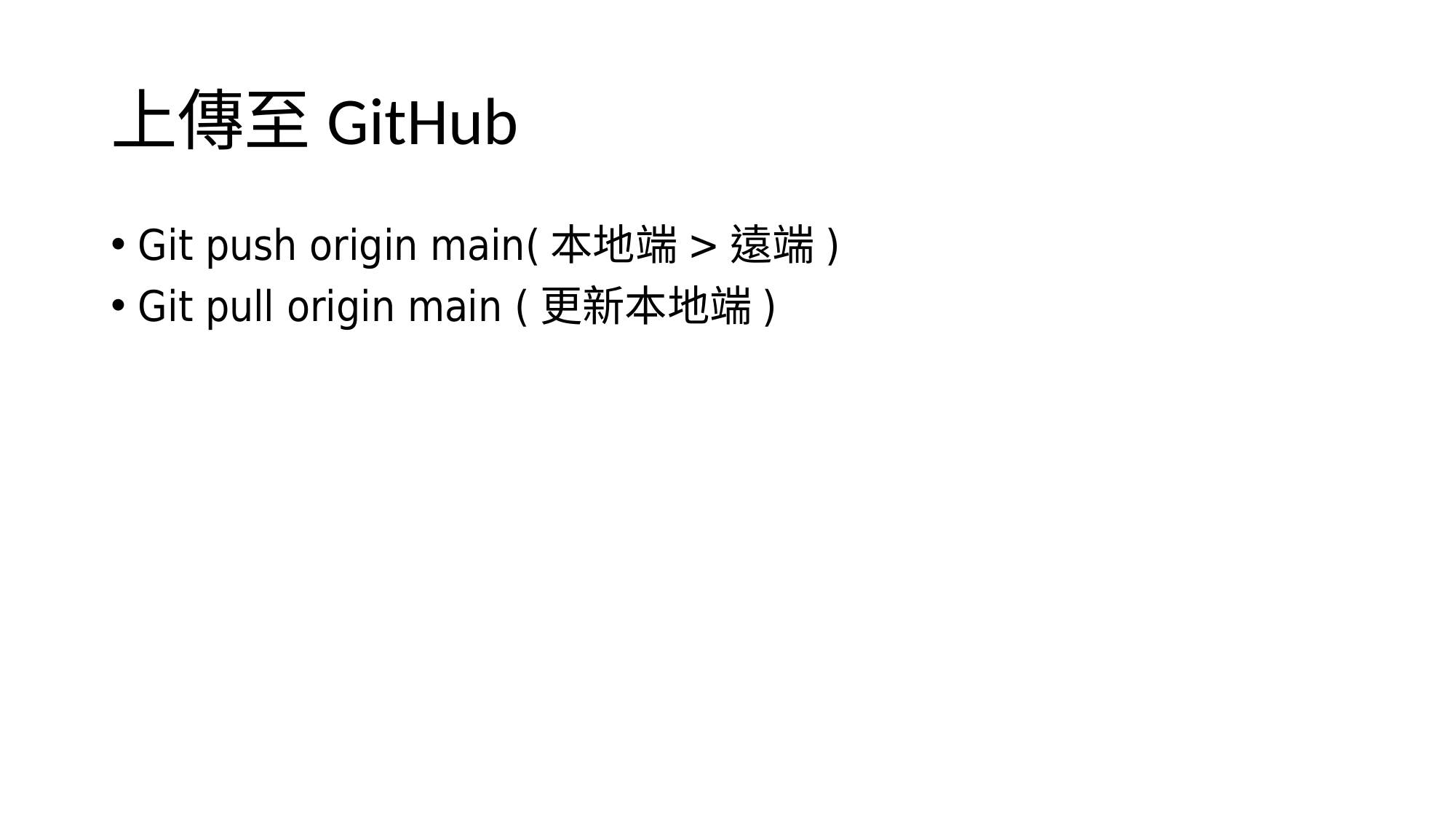

# 上傳至GitHub
Git push origin main(本地端>遠端)
Git pull origin main (更新本地端)